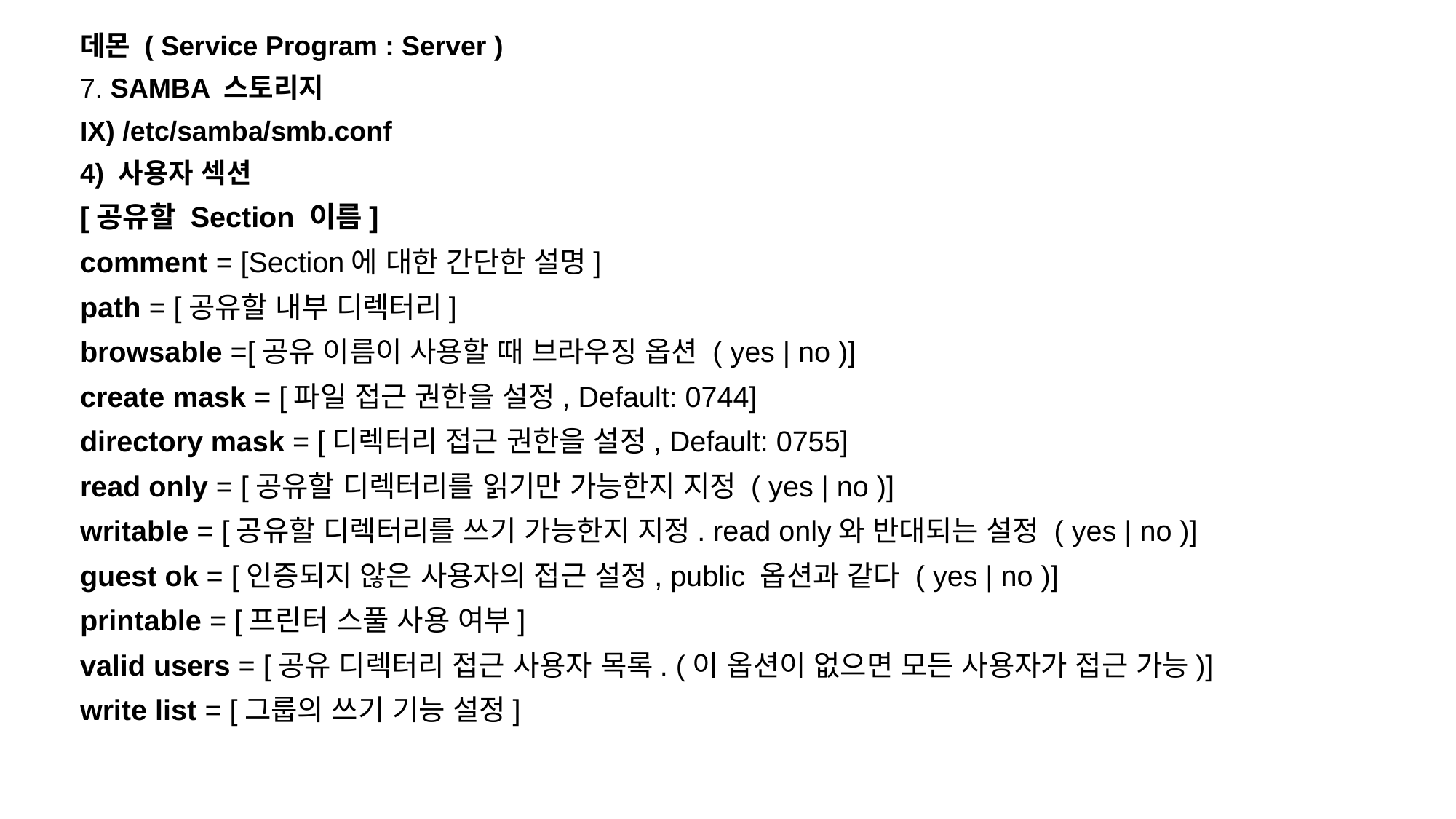

데몬 ( Service Program : Server )
7. SAMBA 스토리지
IX) /etc/samba/smb.conf
4) 사용자 섹션
[공유할 Section 이름]
comment = [Section에 대한 간단한 설명]
path = [공유할 내부 디렉터리]
browsable =[공유 이름이 사용할 때 브라우징 옵션 ( yes | no )]
create mask = [파일 접근 권한을 설정, Default: 0744]
directory mask = [디렉터리 접근 권한을 설정, Default: 0755]
read only = [공유할 디렉터리를 읽기만 가능한지 지정 ( yes | no )]
writable = [공유할 디렉터리를 쓰기 가능한지 지정. read only와 반대되는 설정 ( yes | no )]
guest ok = [인증되지 않은 사용자의 접근 설정, public 옵션과 같다 ( yes | no )]
printable = [프린터 스풀 사용 여부]
valid users = [공유 디렉터리 접근 사용자 목록. (이 옵션이 없으면 모든 사용자가 접근 가능)]
write list = [그룹의 쓰기 기능 설정]